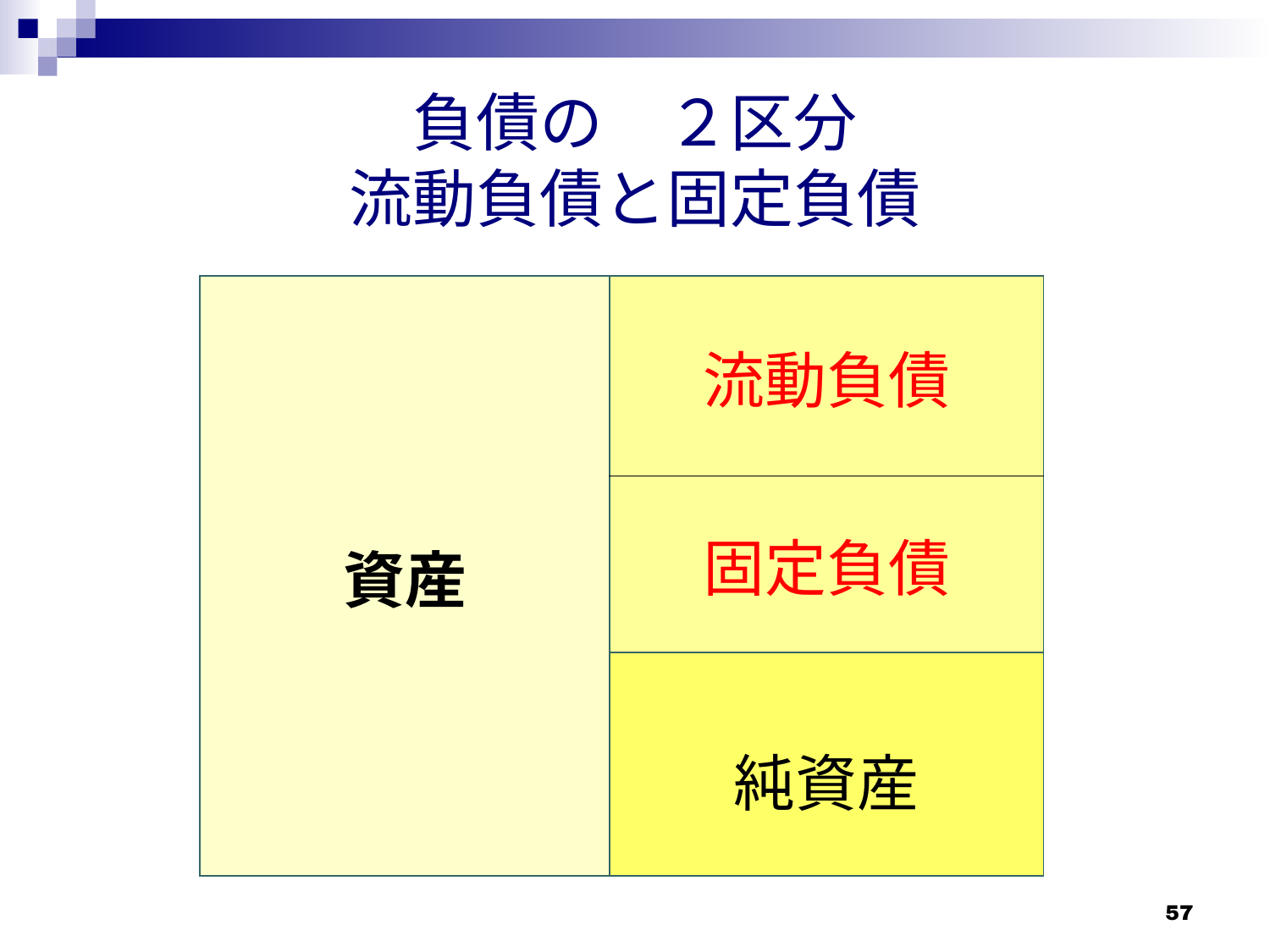

# 負債の　２区分 流動負債と固定負債
|  | 資産 | 流動負債 |  |
| --- | --- | --- | --- |
|  |  | 固定負債 |  |
|  |  | 純資産 |  |
57